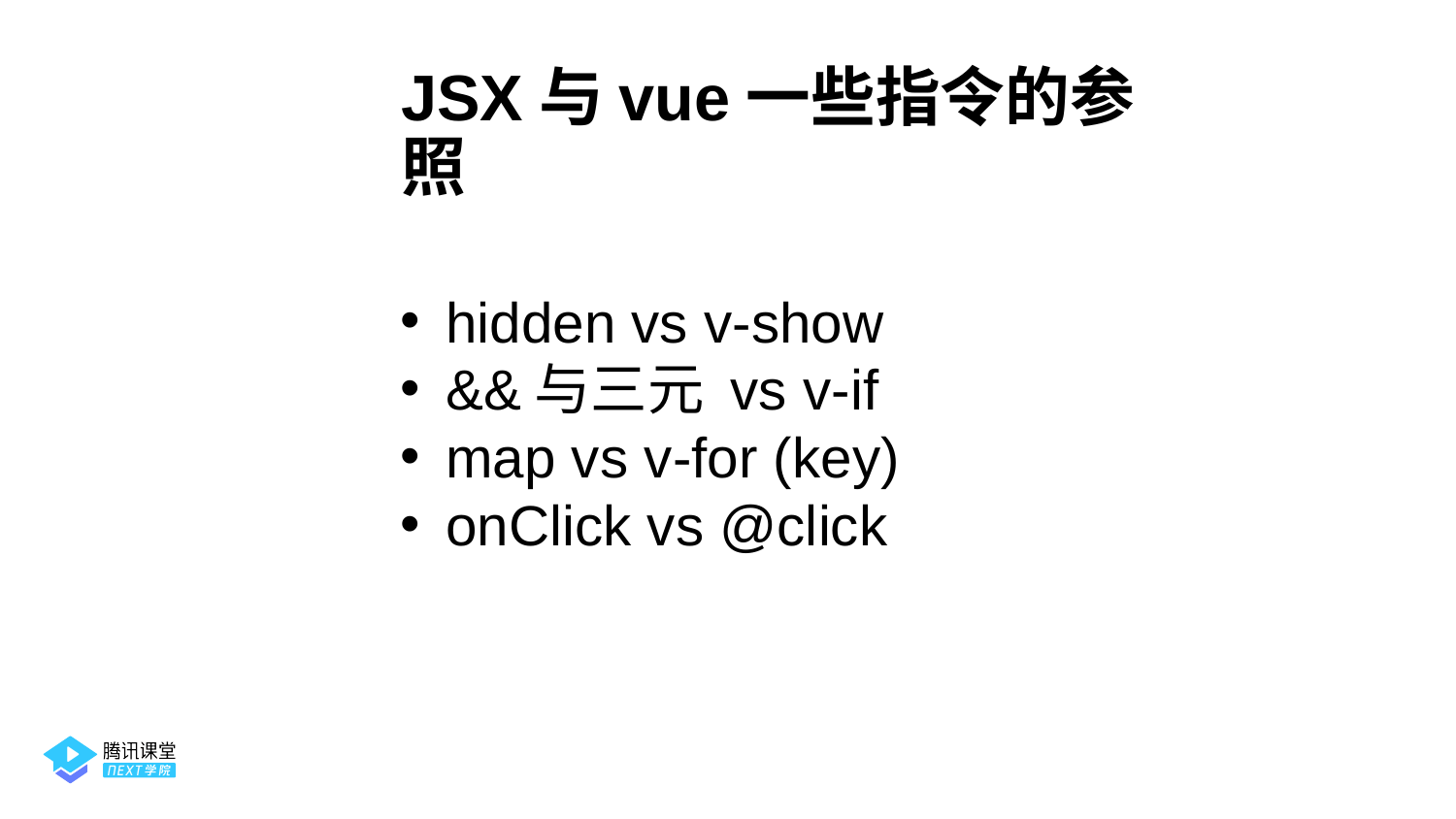

JSX与vue一些指令的参照
hidden vs v-show
&&与三元 vs v-if
map vs v-for (key)
onClick vs @click